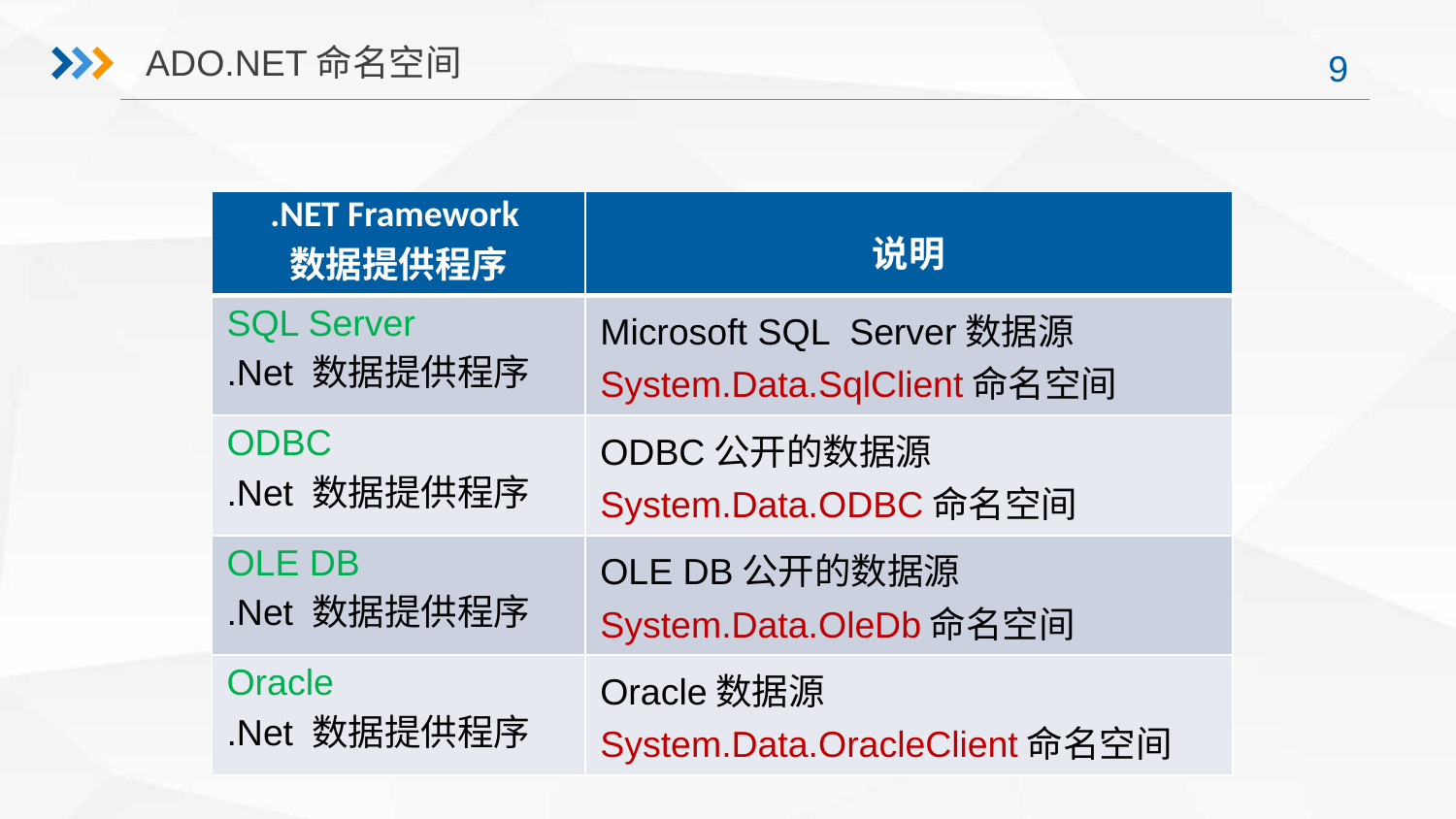

ADO.NET命名空间
| .NET Framework 数据提供程序 | 说明 |
| --- | --- |
| SQL Server .Net 数据提供程序 | Microsoft SQL Server数据源 System.Data.SqlClient命名空间 |
| ODBC .Net 数据提供程序 | ODBC公开的数据源 System.Data.ODBC命名空间 |
| OLE DB .Net 数据提供程序 | OLE DB公开的数据源 System.Data.OleDb命名空间 |
| Oracle .Net 数据提供程序 | Oracle数据源 System.Data.OracleClient命名空间 |